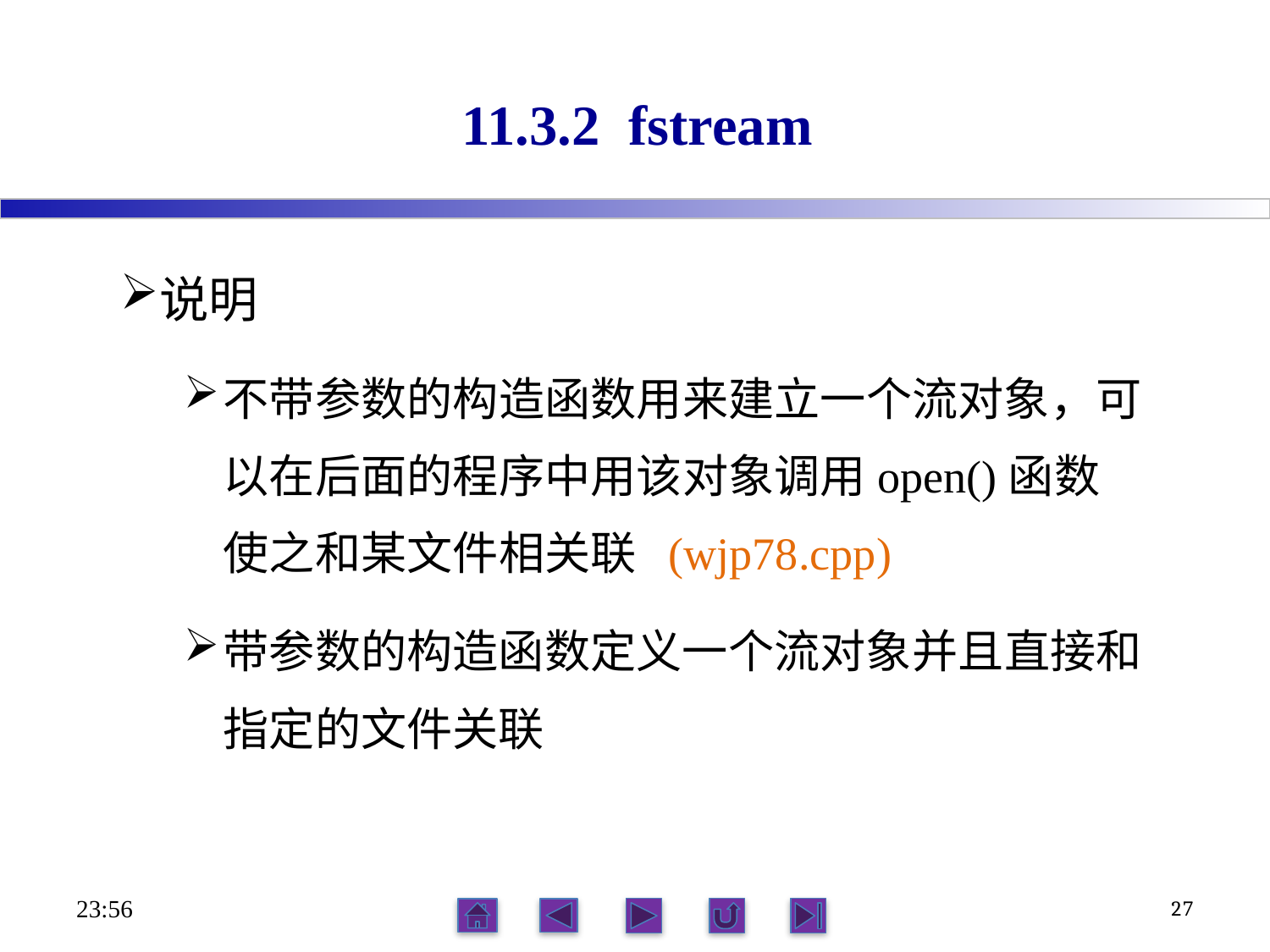

# 11.3.2  fstream
说明
不带参数的构造函数用来建立一个流对象，可以在后面的程序中用该对象调用open()函数使之和某文件相关联  (wjp78.cpp)
带参数的构造函数定义一个流对象并且直接和指定的文件关联

23:56
27